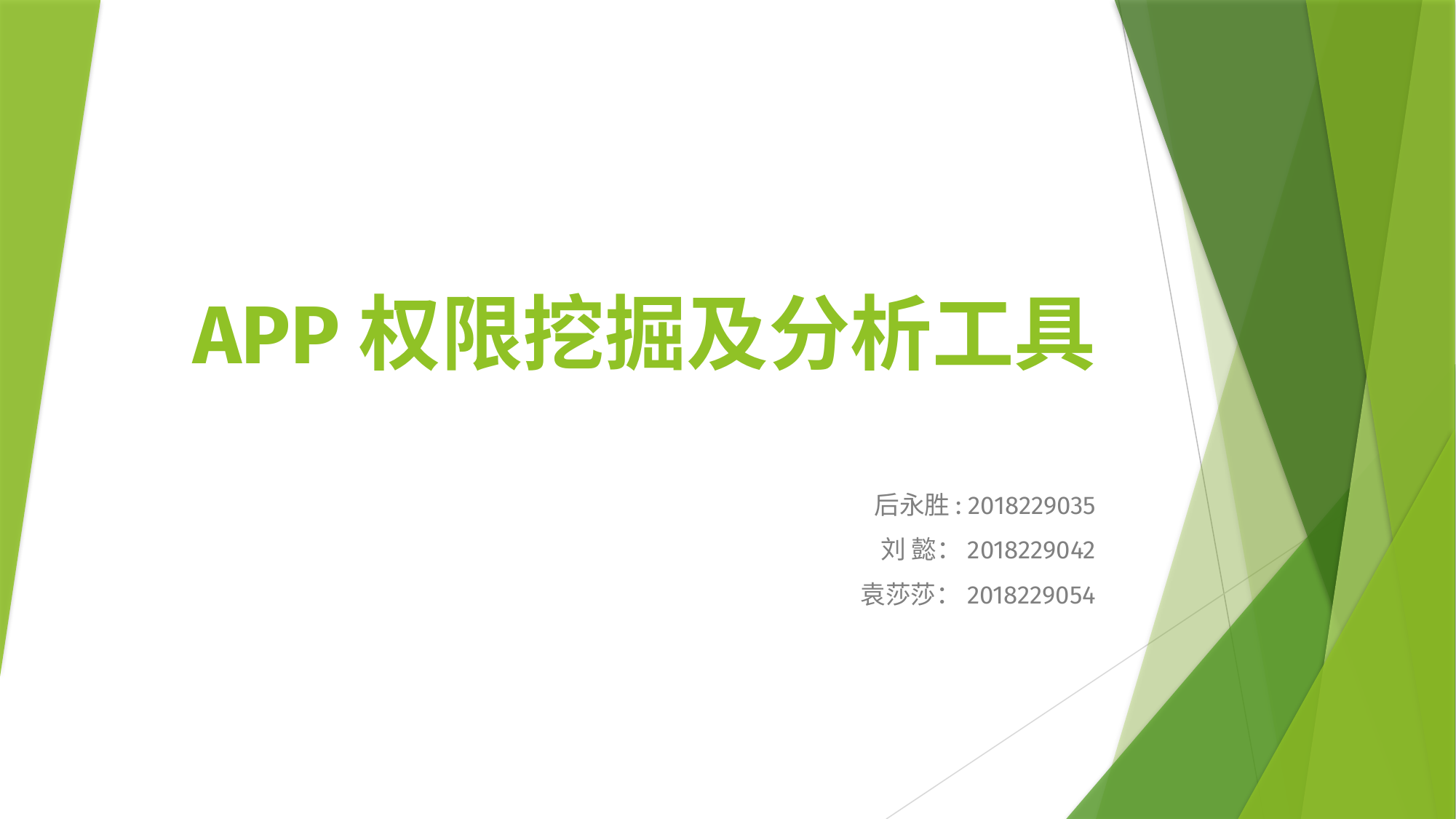

# APP权限挖掘及分析工具
后永胜: 2018229035
刘 懿：2018229042
袁莎莎：2018229054